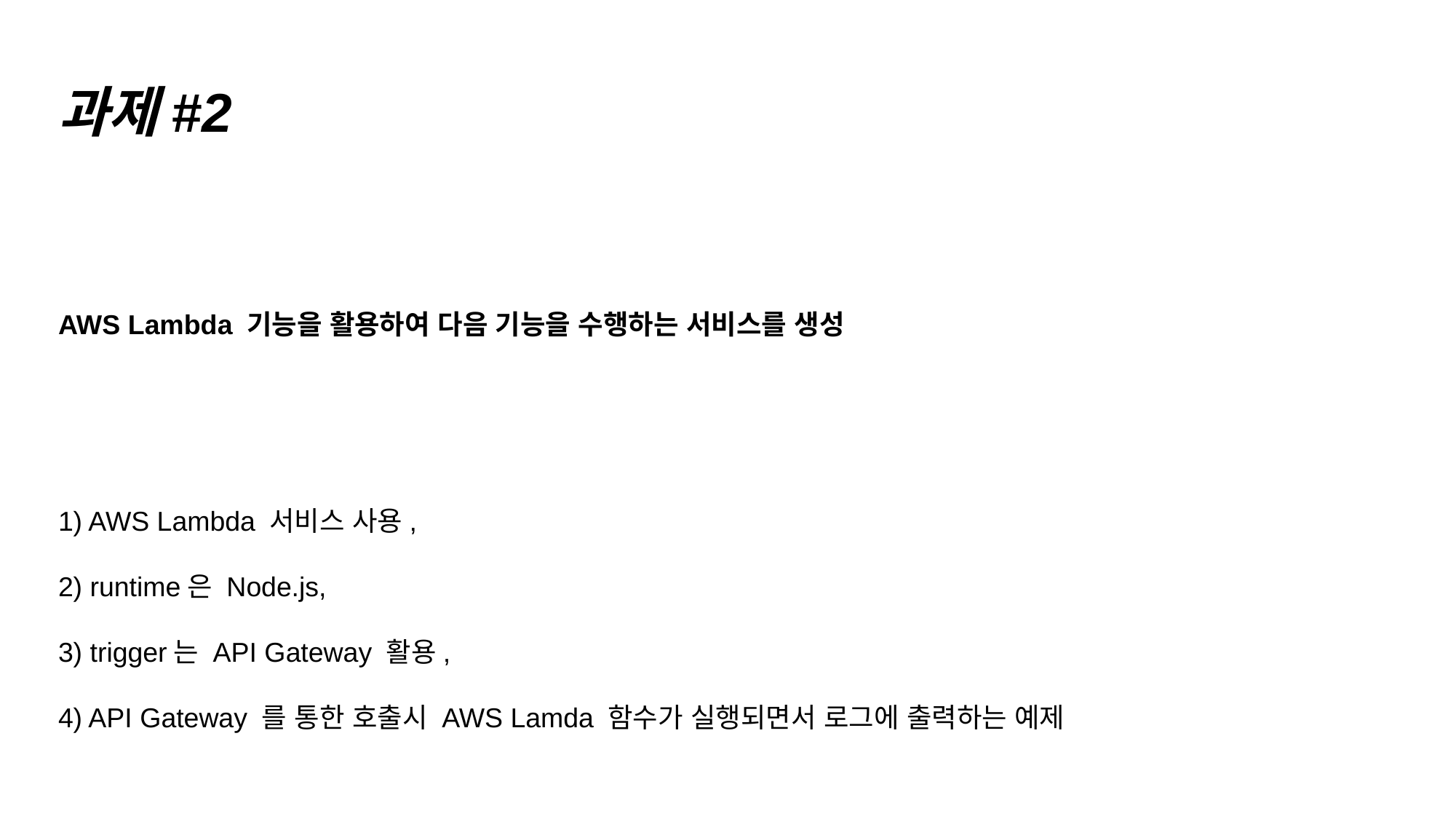

과제#2

AWS Lambda 기능을 활용하여 다음 기능을 수행하는 서비스를 생성

1) AWS Lambda 서비스 사용,

2) runtime은 Node.js,

3) trigger는 API Gateway 활용,

4) API Gateway 를 통한 호출시 AWS Lamda 함수가 실행되면서 로그에 출력하는 예제